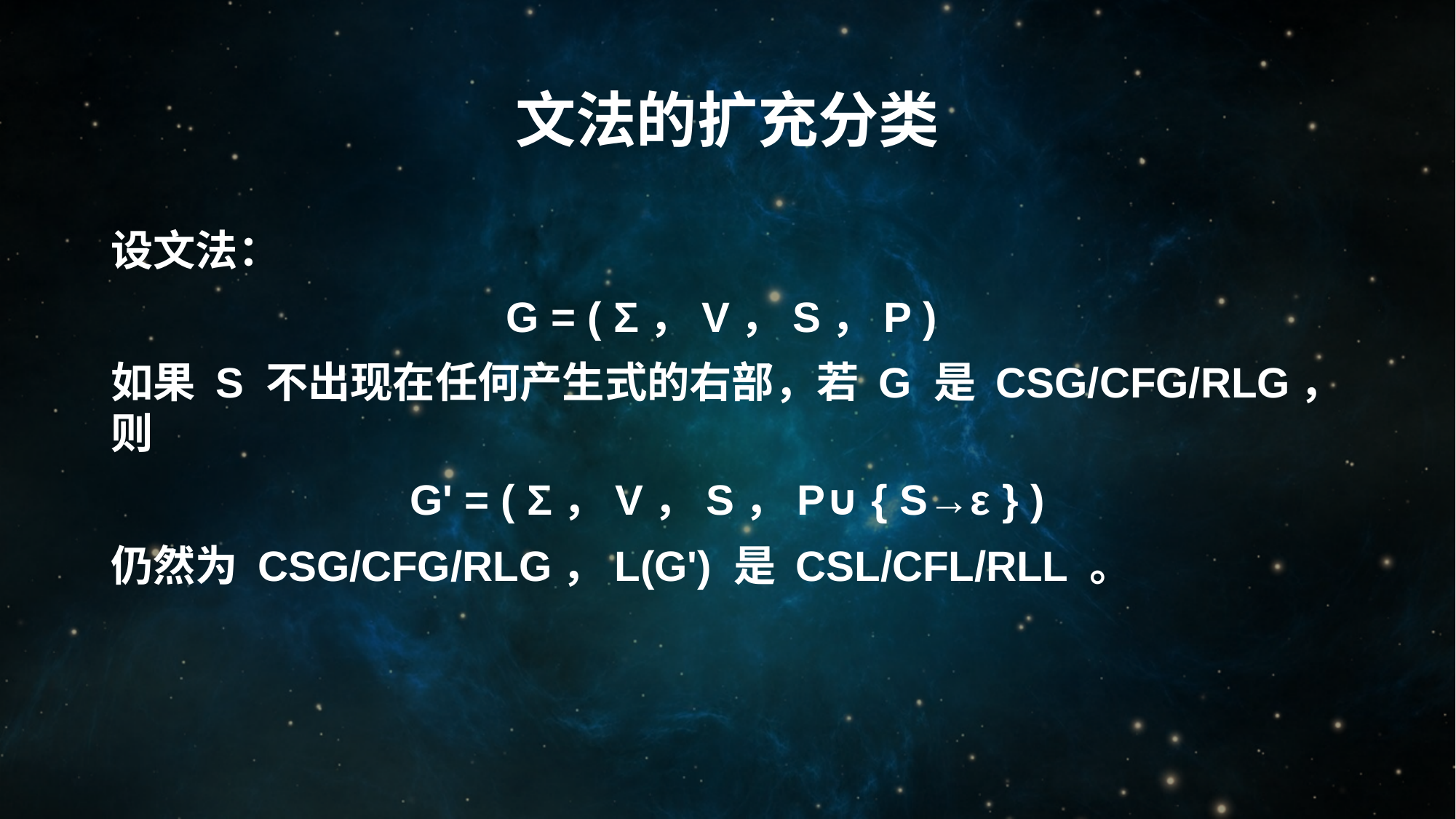

# 文法的扩充分类
设文法：
G = ( Σ，V，S，P )
如果 S 不出现在任何产生式的右部，若 G 是 CSG/CFG/RLG，则
G' = ( Σ，V，S，P∪ { S→ε } )
仍然为 CSG/CFG/RLG，L(G') 是 CSL/CFL/RLL 。